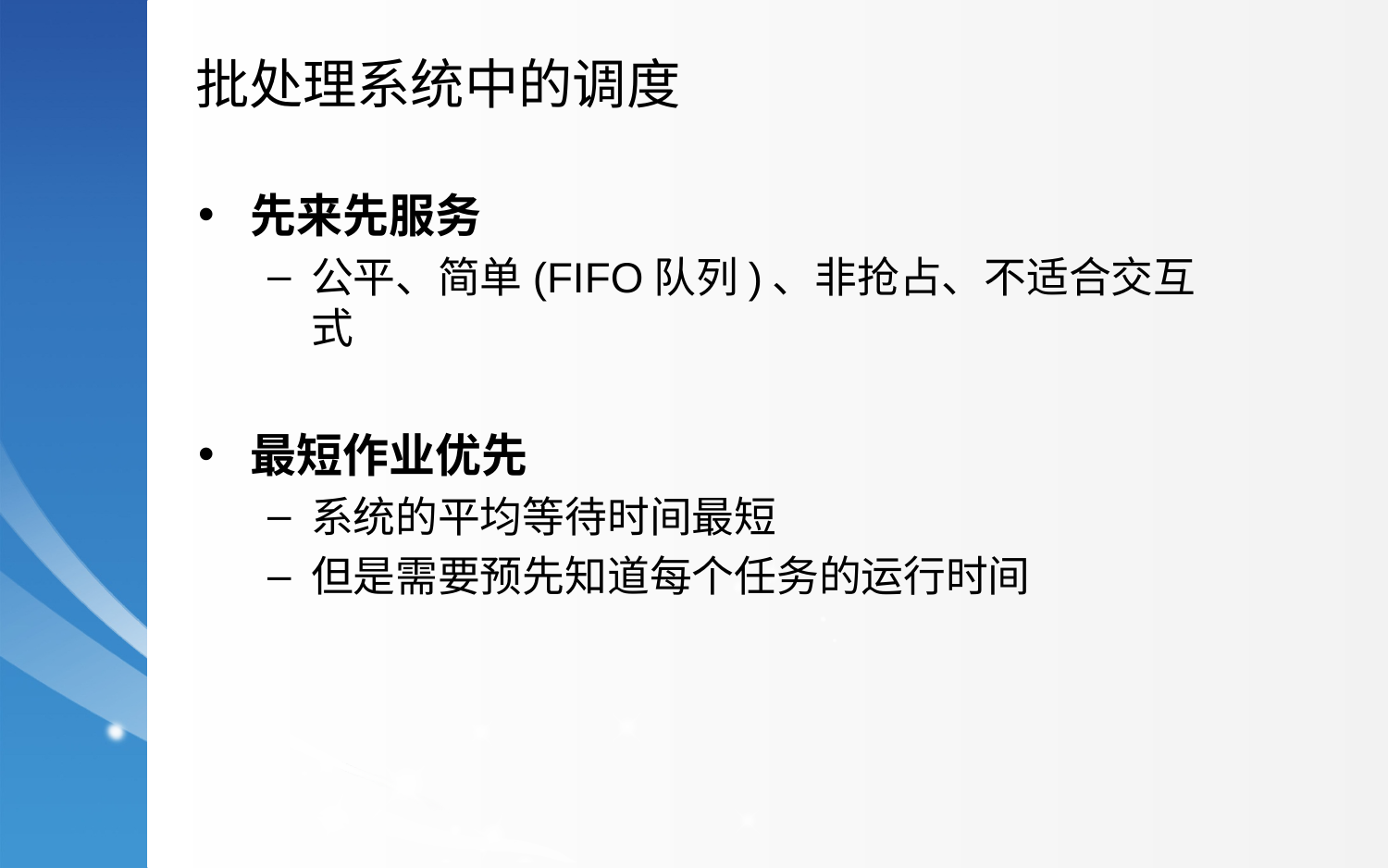

批处理系统中的调度
先来先服务
公平、简单(FIFO队列)、非抢占、不适合交互式

最短作业优先
系统的平均等待时间最短
但是需要预先知道每个任务的运行时间